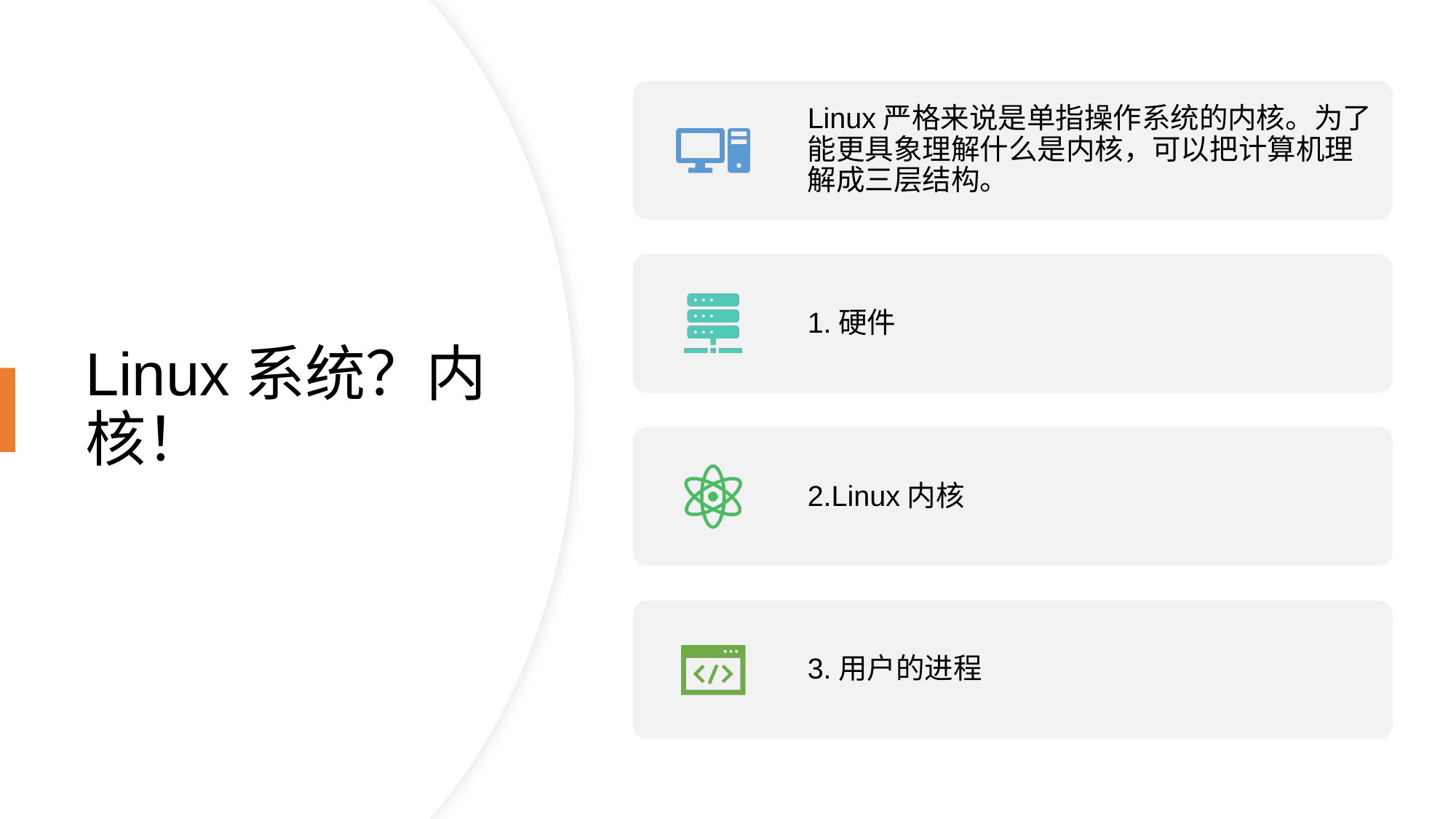

Linux严格来说是单指操作系统的内核。为了能更具象理解什么是内核，可以把计算机理解成三层结构。
1.硬件
2.Linux内核
3.用户的进程
# Linux系统？内核！